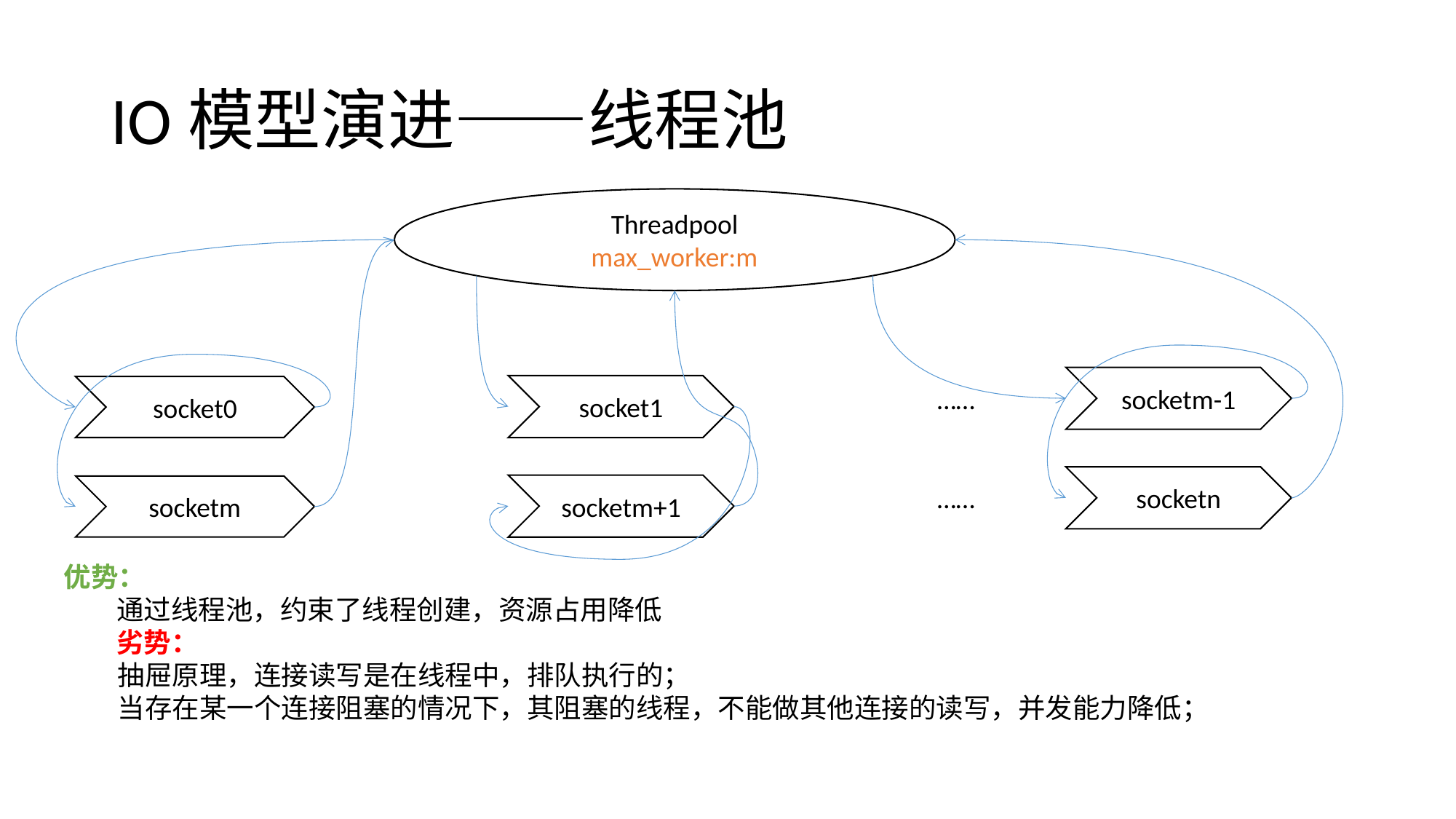

# IO模型演进——线程池
Threadpool
max_worker:m
socketm-1
socket1
socket0
……
socketn
socketm+1
socketm
……
优势：
通过线程池，约束了线程创建，资源占用降低
劣势：
抽屉原理，连接读写是在线程中，排队执行的；
当存在某一个连接阻塞的情况下，其阻塞的线程，不能做其他连接的读写，并发能力降低；